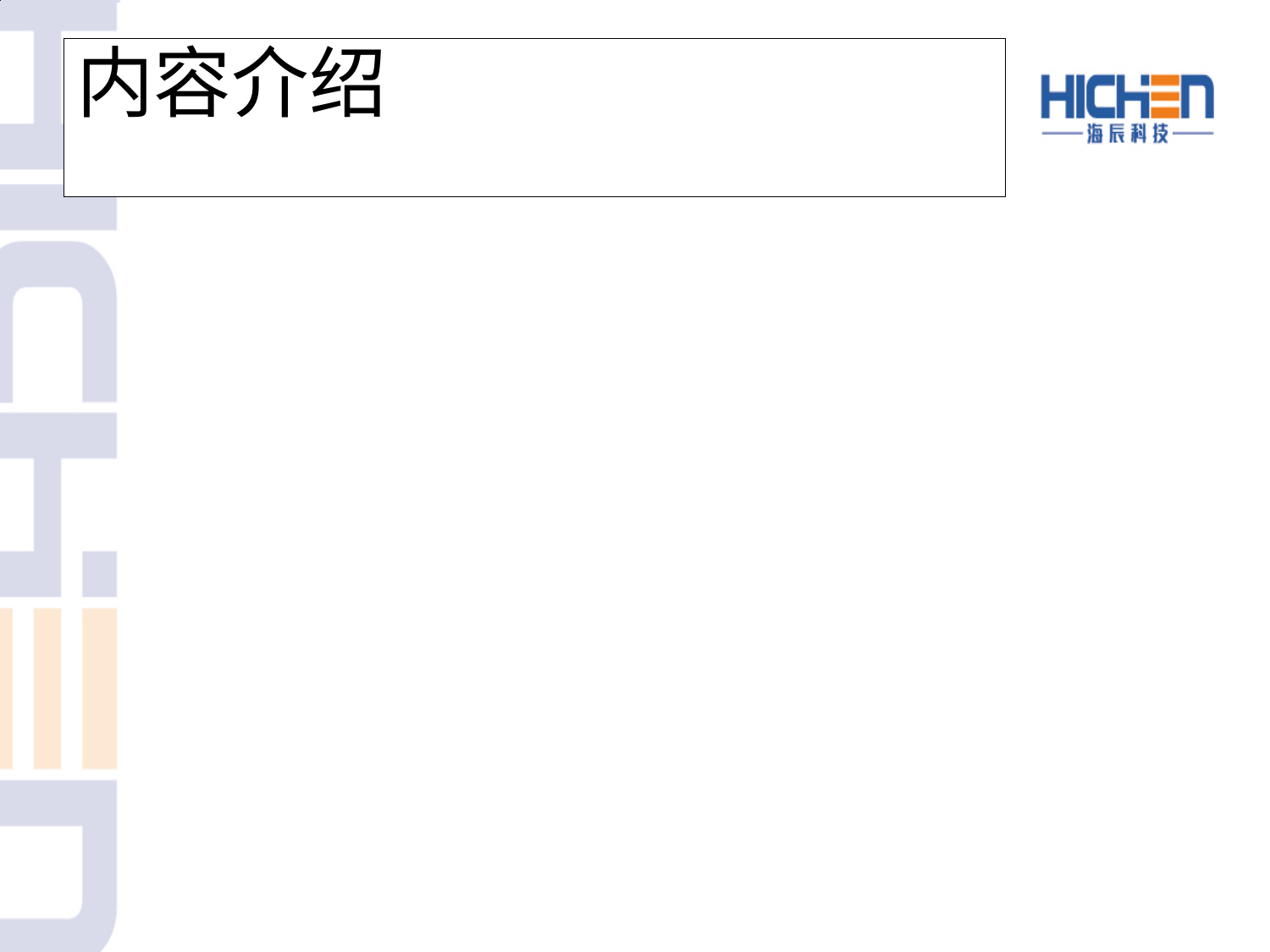

# 内容介绍
数据库的基本介绍
为什么学习 mysql
Mysql的安装、配置、启动
Mysql的 开发工具介绍
Mysql的使用
SQL 语言详解